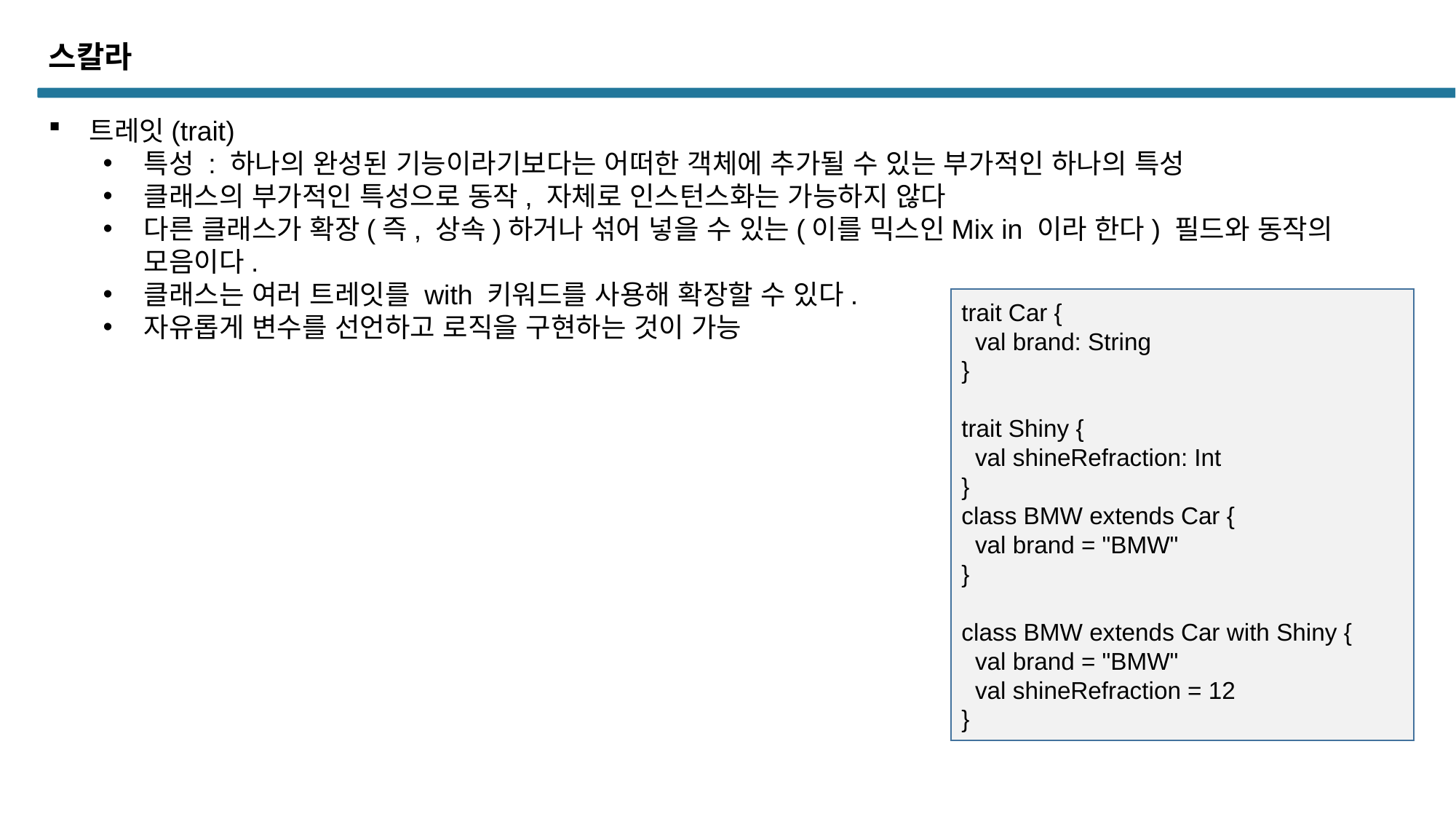

스칼라
트레잇(trait)
특성 : 하나의 완성된 기능이라기보다는 어떠한 객체에 추가될 수 있는 부가적인 하나의 특성
클래스의 부가적인 특성으로 동작, 자체로 인스턴스화는 가능하지 않다
다른 클래스가 확장(즉, 상속)하거나 섞어 넣을 수 있는(이를 믹스인Mix in 이라 한다) 필드와 동작의 모음이다.
클래스는 여러 트레잇를 with 키워드를 사용해 확장할 수 있다.
자유롭게 변수를 선언하고 로직을 구현하는 것이 가능
trait Car {
  val brand: String
}

trait Shiny {
  val shineRefraction: Int
}
class BMW extends Car {
  val brand = "BMW"
}

class BMW extends Car with Shiny {
  val brand = "BMW"
  val shineRefraction = 12
}